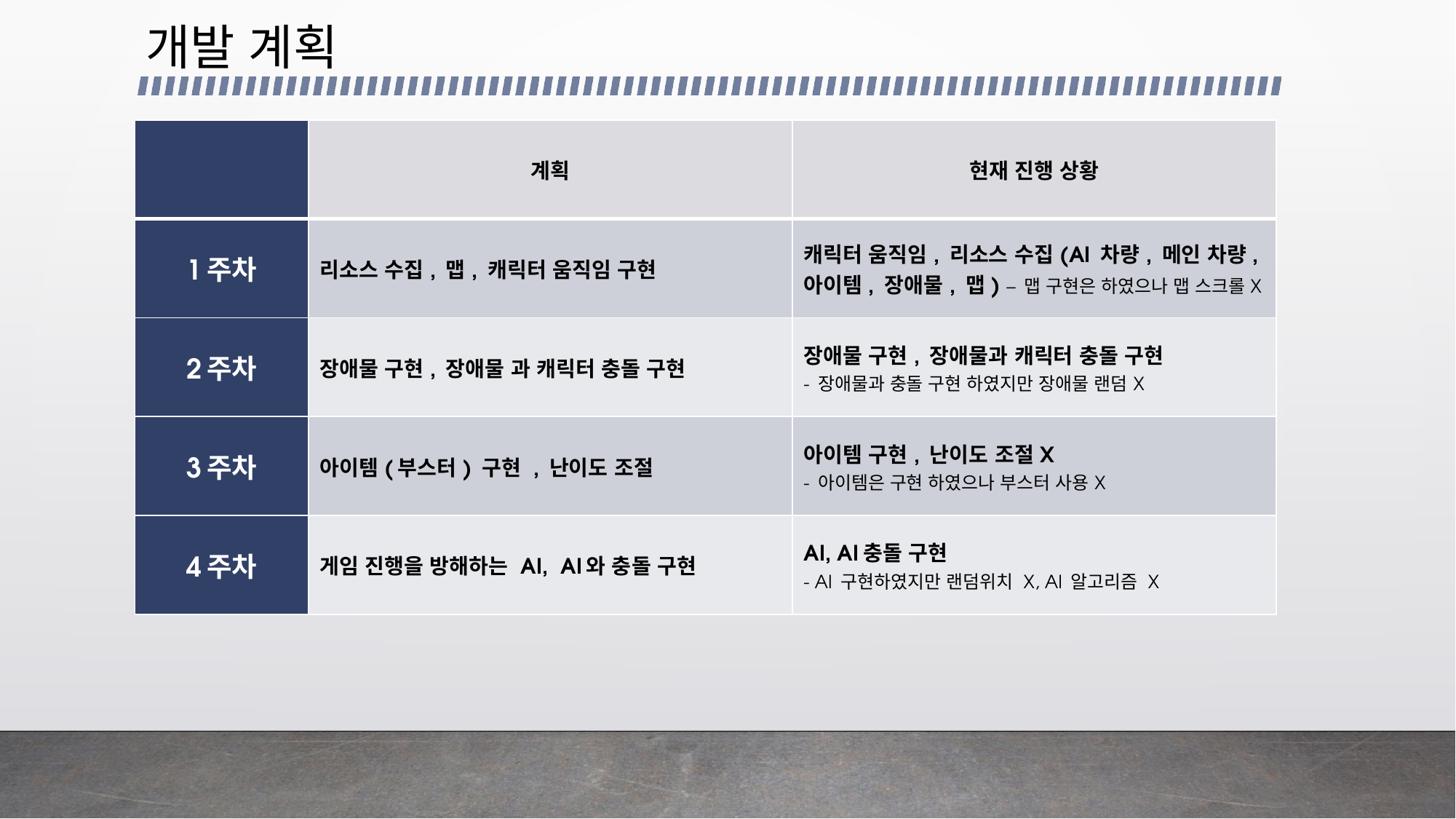

# 개발 계획
|  | 계획 | 현재 진행 상황 |
| --- | --- | --- |
| 1주차 | 리소스 수집, 맵, 캐릭터 움직임 구현 | 캐릭터 움직임, 리소스 수집(AI 차량, 메인 차량, 아이템, 장애물, 맵) – 맵 구현은 하였으나 맵 스크롤X |
| 2주차 | 장애물 구현, 장애물 과 캐릭터 충돌 구현 | 장애물 구현, 장애물과 캐릭터 충돌 구현 - 장애물과 충돌 구현 하였지만 장애물 랜덤X |
| 3주차 | 아이템(부스터) 구현 , 난이도 조절 | 아이템 구현, 난이도 조절X - 아이템은 구현 하였으나 부스터 사용X |
| 4주차 | 게임 진행을 방해하는 AI, AI와 충돌 구현 | AI, AI충돌 구현 - AI 구현하였지만 랜덤위치 X, AI 알고리즘 X |